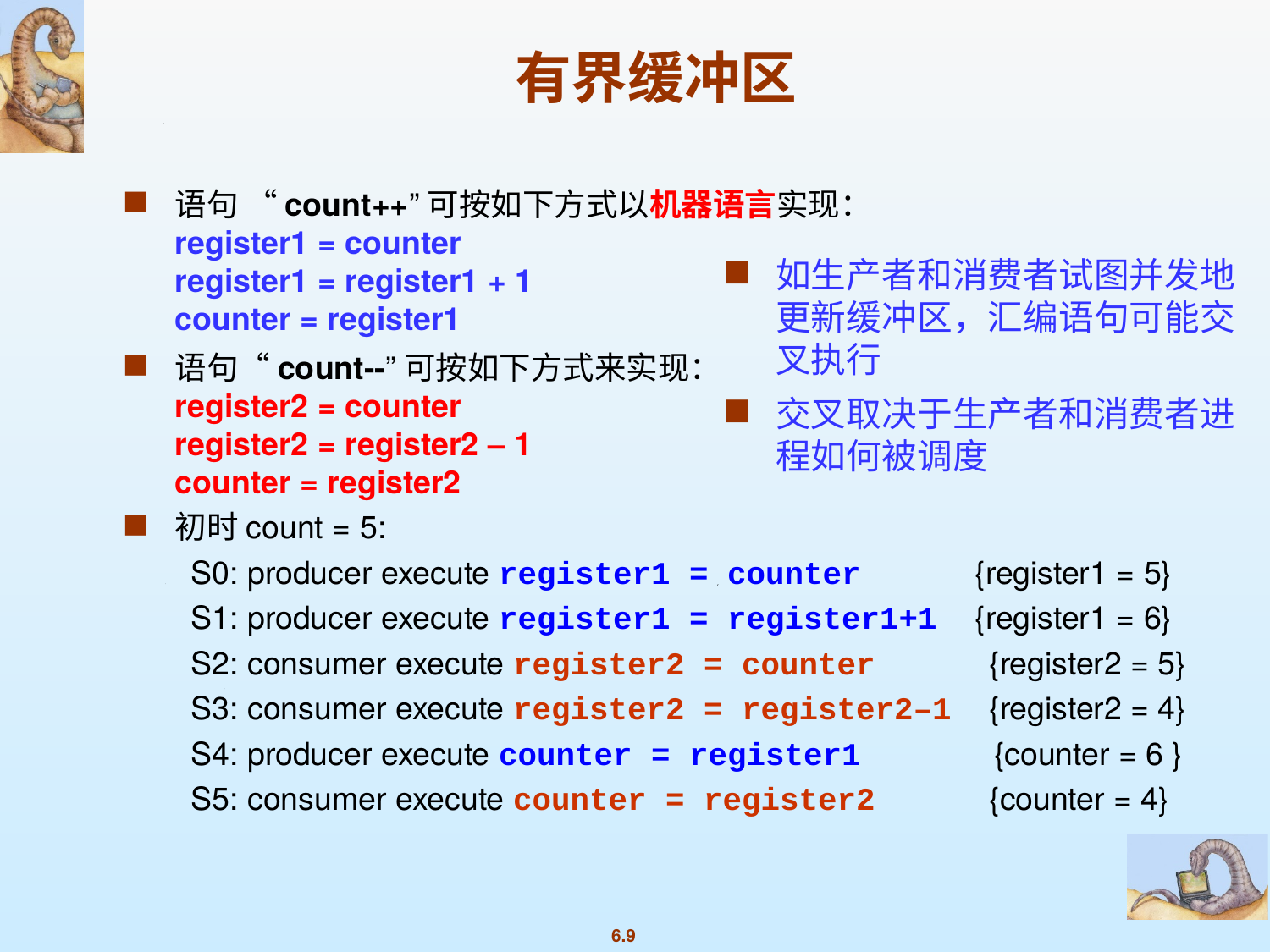

有界缓冲区
语句 “count++”可按如下方式以机器语言实现：
register1 = counter
	register1 = register1 + 1
counter = register1
语句“count--”可按如下方式来实现：
register2 = counter
register2 = register2 – 1
counter = register2
初时count = 5:
S0: producer execute register1 = counter      {register1 = 5}
S1: producer execute register1 = register1+1  {register1 = 6}
S2: consumer execute register2 = counter      {register2 = 5}
S3: consumer execute register2 = register2–1  {register2 = 4}
S4: producer execute counter = register1       {counter = 6 }
S5: consumer execute counter = register2      {counter = 4}

如生产者和消费者试图并发地更新缓冲区，汇编语句可能交叉执行
交叉取决于生产者和消费者进程如何被调度